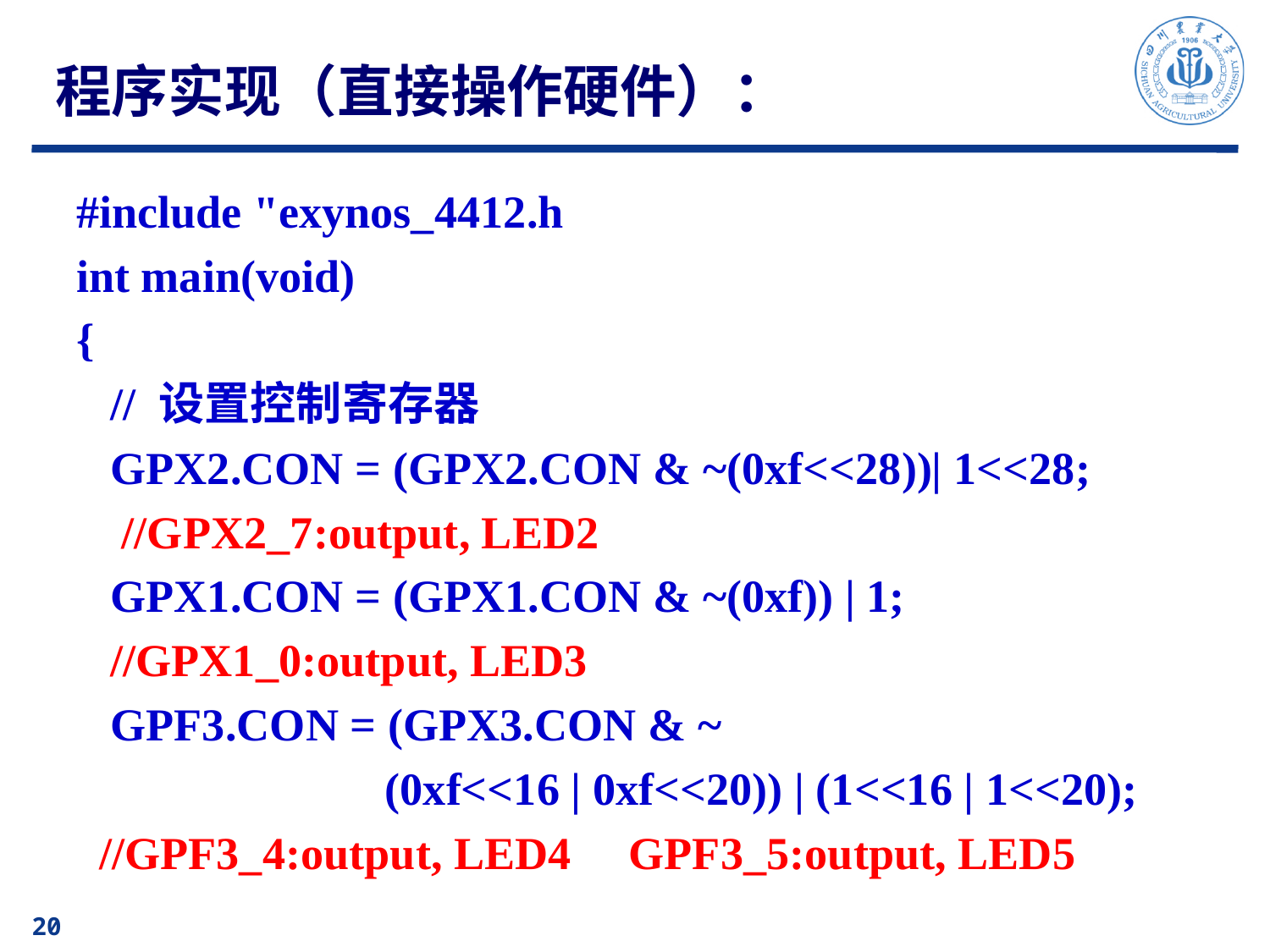

# 程序实现（直接操作硬件）：
#include "exynos_4412.h
int main(void)
{
   // 设置控制寄存器
   GPX2.CON = (GPX2.CON & ~(0xf<<28))| 1<<28;
    //GPX2_7:output, LED2
   GPX1.CON = (GPX1.CON & ~(0xf)) | 1;
   //GPX1_0:output, LED3
   GPF3.CON = (GPX3.CON & ~
                           (0xf<<16 | 0xf<<20)) | (1<<16 | 1<<20);
  //GPF3_4:output, LED4     GPF3_5:output, LED5